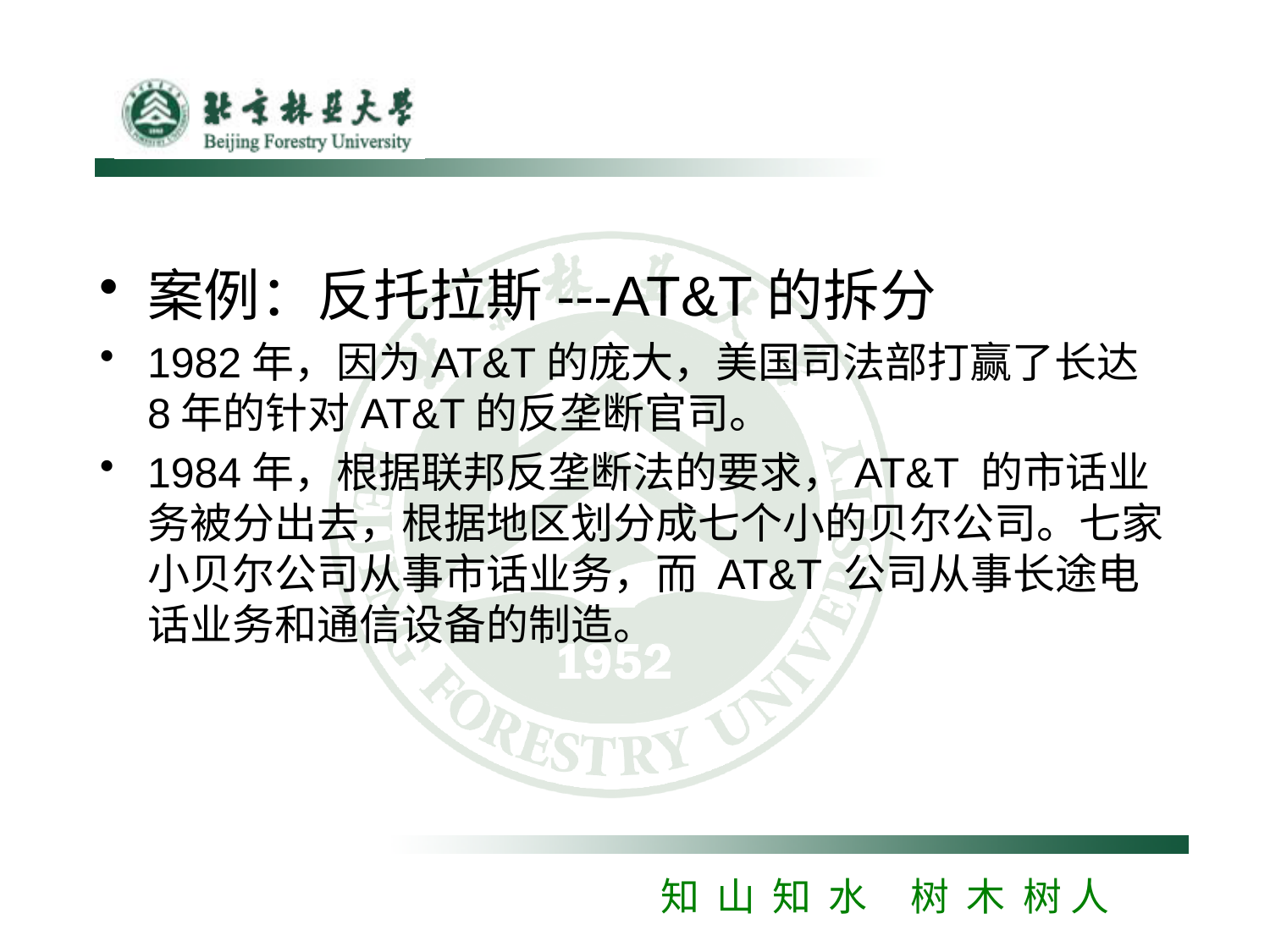

#
案例：反托拉斯---AT&T的拆分
1982年，因为AT&T的庞大，美国司法部打赢了长达8年的针对AT&T的反垄断官司。
1984年，根据联邦反垄断法的要求，AT&T 的市话业务被分出去，根据地区划分成七个小的贝尔公司。七家小贝尔公司从事市话业务，而 AT&T 公司从事长途电话业务和通信设备的制造。